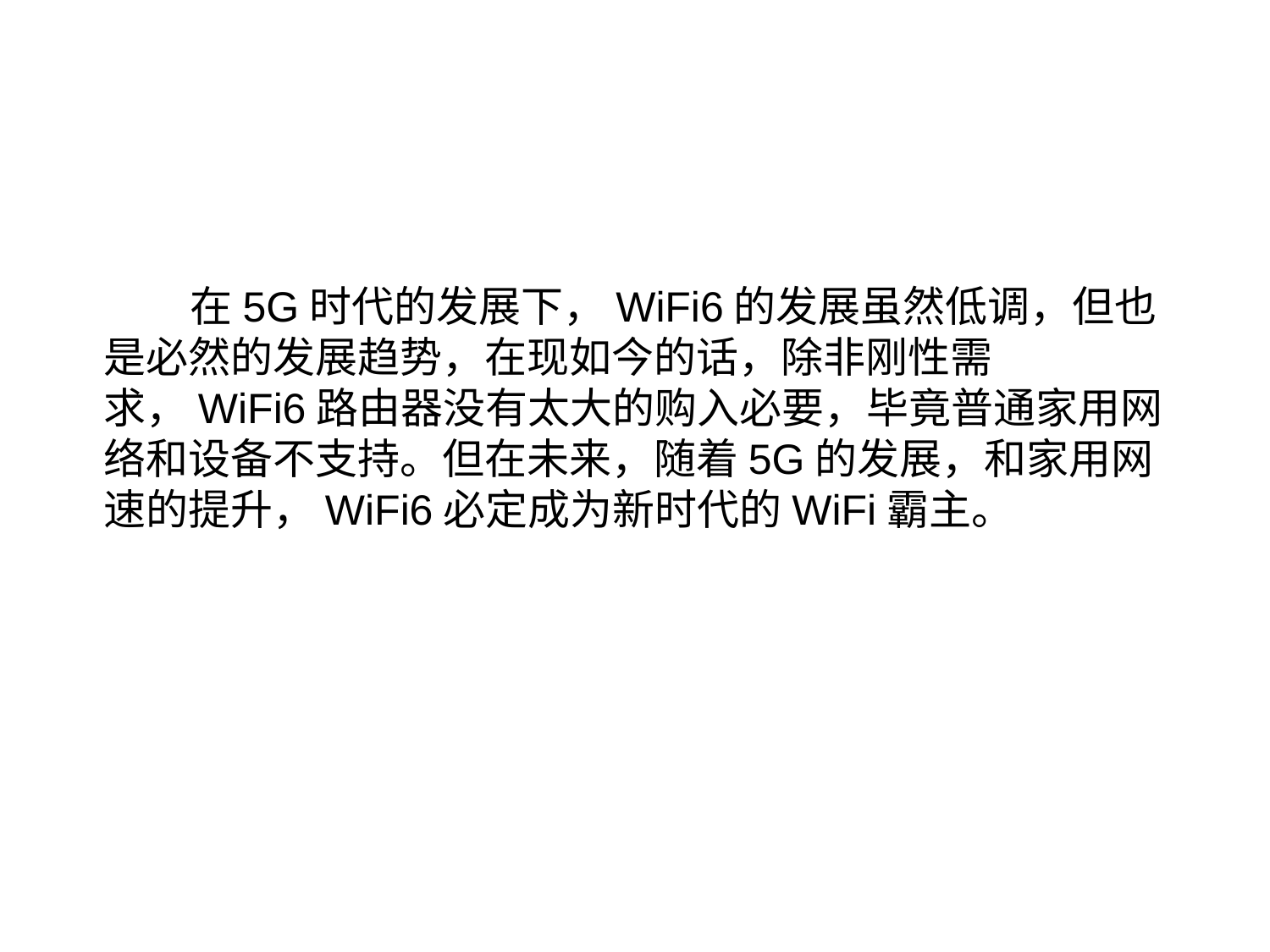

在5G时代的发展下，WiFi6的发展虽然低调，但也是必然的发展趋势，在现如今的话，除非刚性需求，WiFi6路由器没有太大的购入必要，毕竟普通家用网络和设备不支持。但在未来，随着5G的发展，和家用网速的提升，WiFi6必定成为新时代的WiFi霸主。